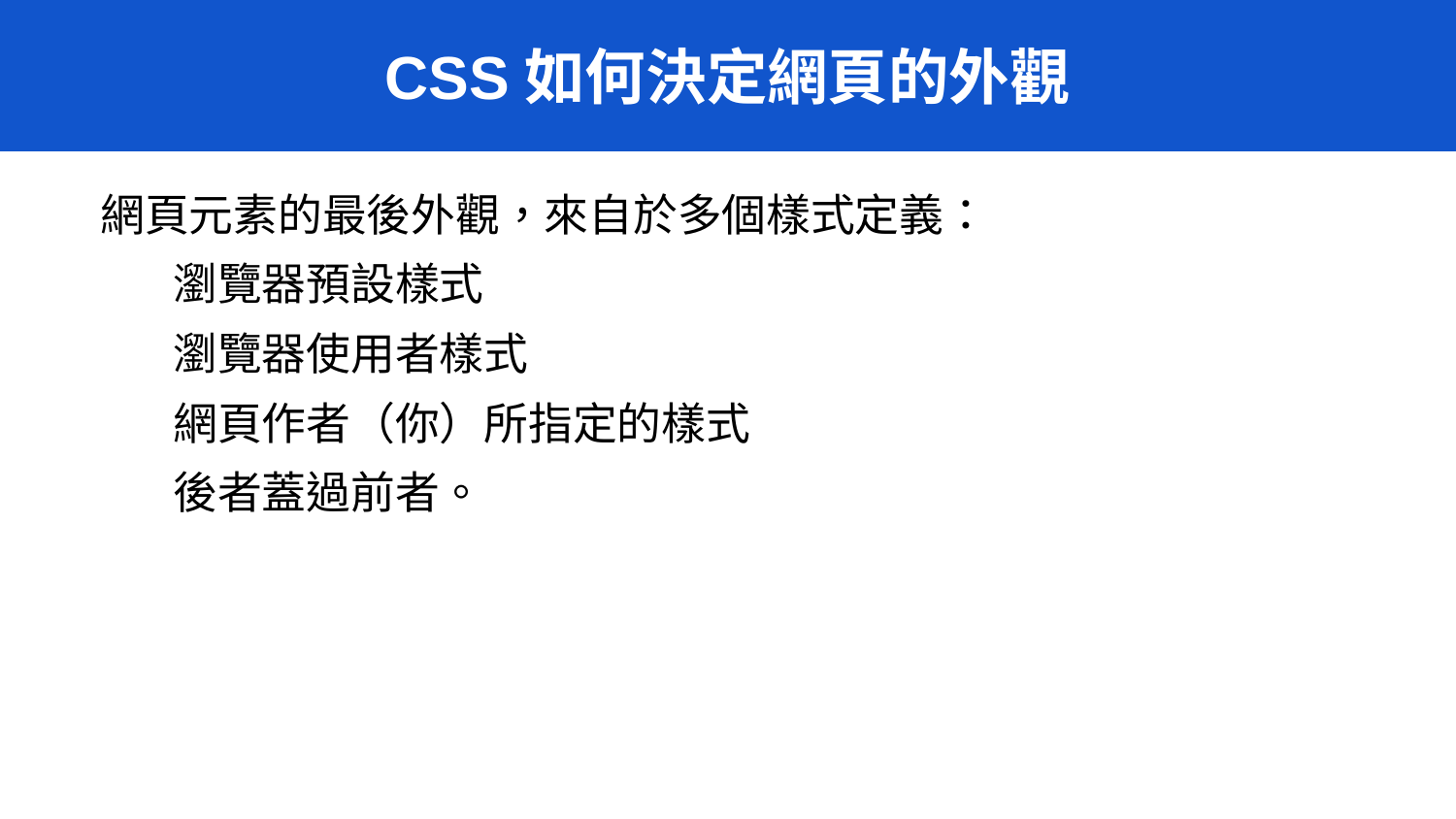

# CSS如何決定網頁的外觀
網頁元素的最後外觀，來自於多個樣式定義：
瀏覽器預設樣式
瀏覽器使用者樣式
網頁作者（你）所指定的樣式
後者蓋過前者。